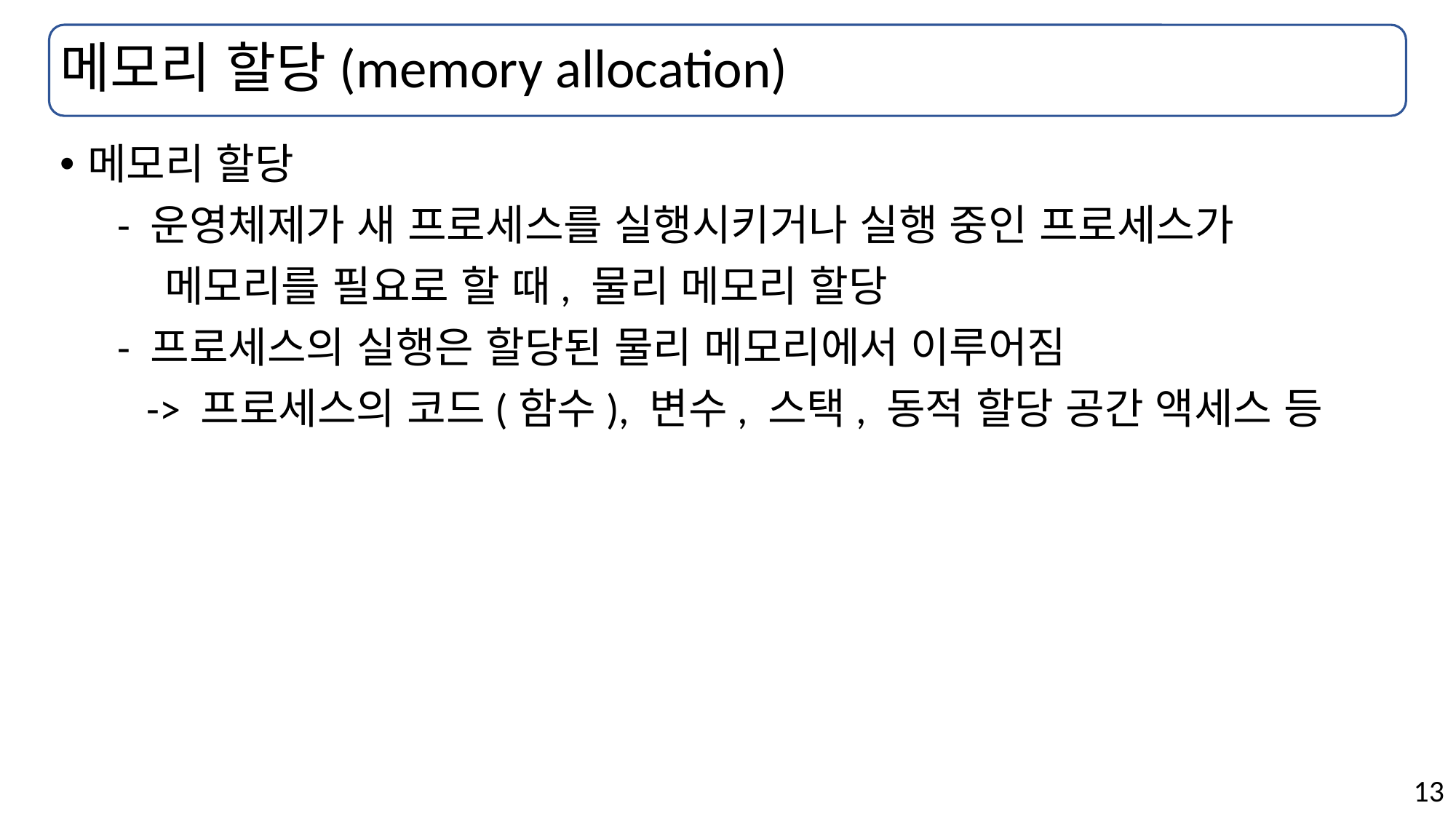

# 메모리 할당(memory allocation)
메모리 할당
      - 운영체제가 새 프로세스를 실행시키거나 실행 중인 프로세스가
        메모리를 필요로 할 때, 물리 메모리 할당
      - 프로세스의 실행은 할당된 물리 메모리에서 이루어짐
         -> 프로세스의 코드(함수), 변수, 스택, 동적 할당 공간 액세스 등